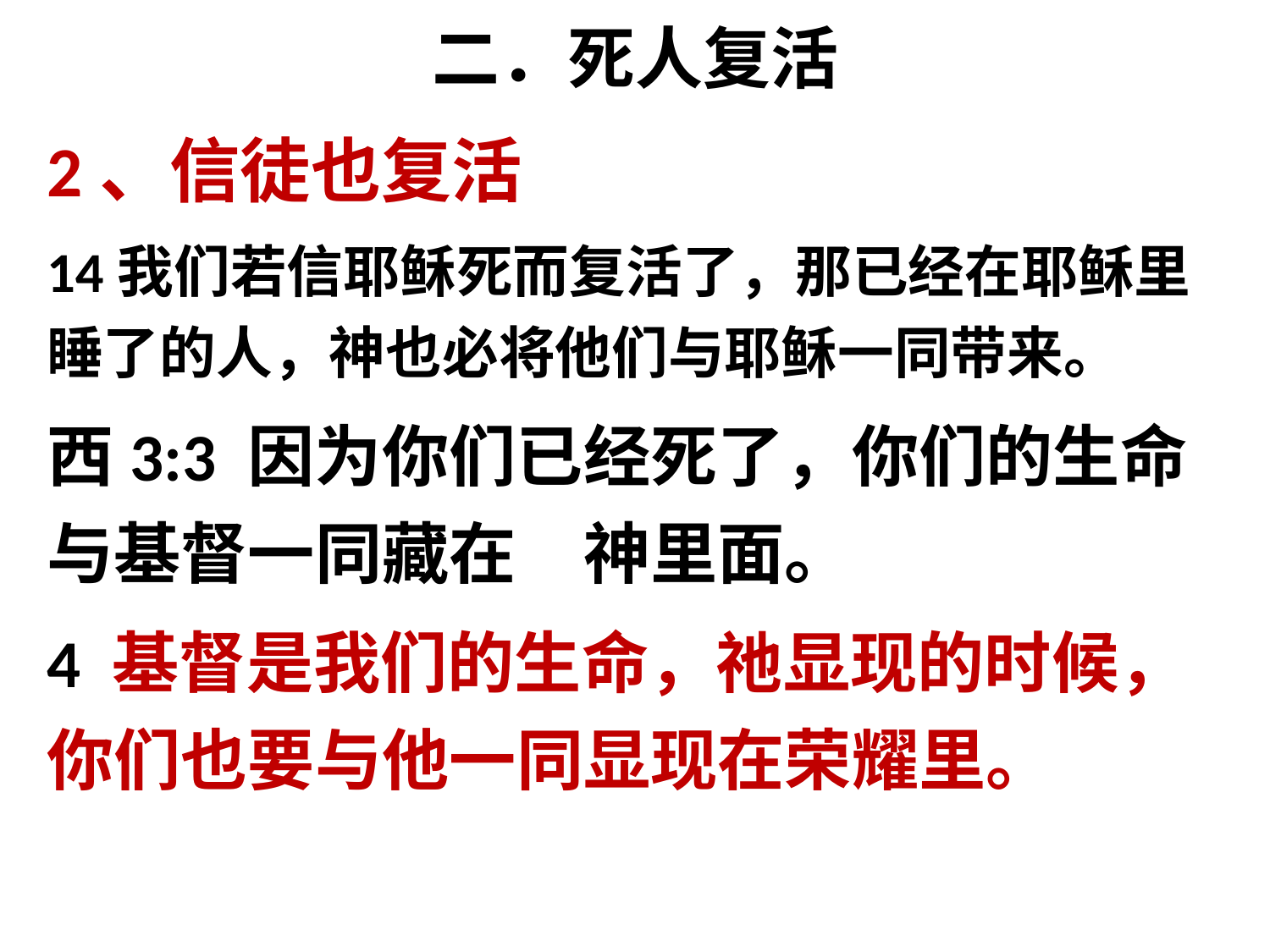

# 二．死人复活
2、信徒也复活
14我们若信耶稣死而复活了，那已经在耶稣里睡了的人，神也必将他们与耶稣一同带来。
西3:3 因为你们已经死了，你们的生命与基督一同藏在　神里面。
4 基督是我们的生命，祂显现的时候，你们也要与他一同显现在荣耀里。